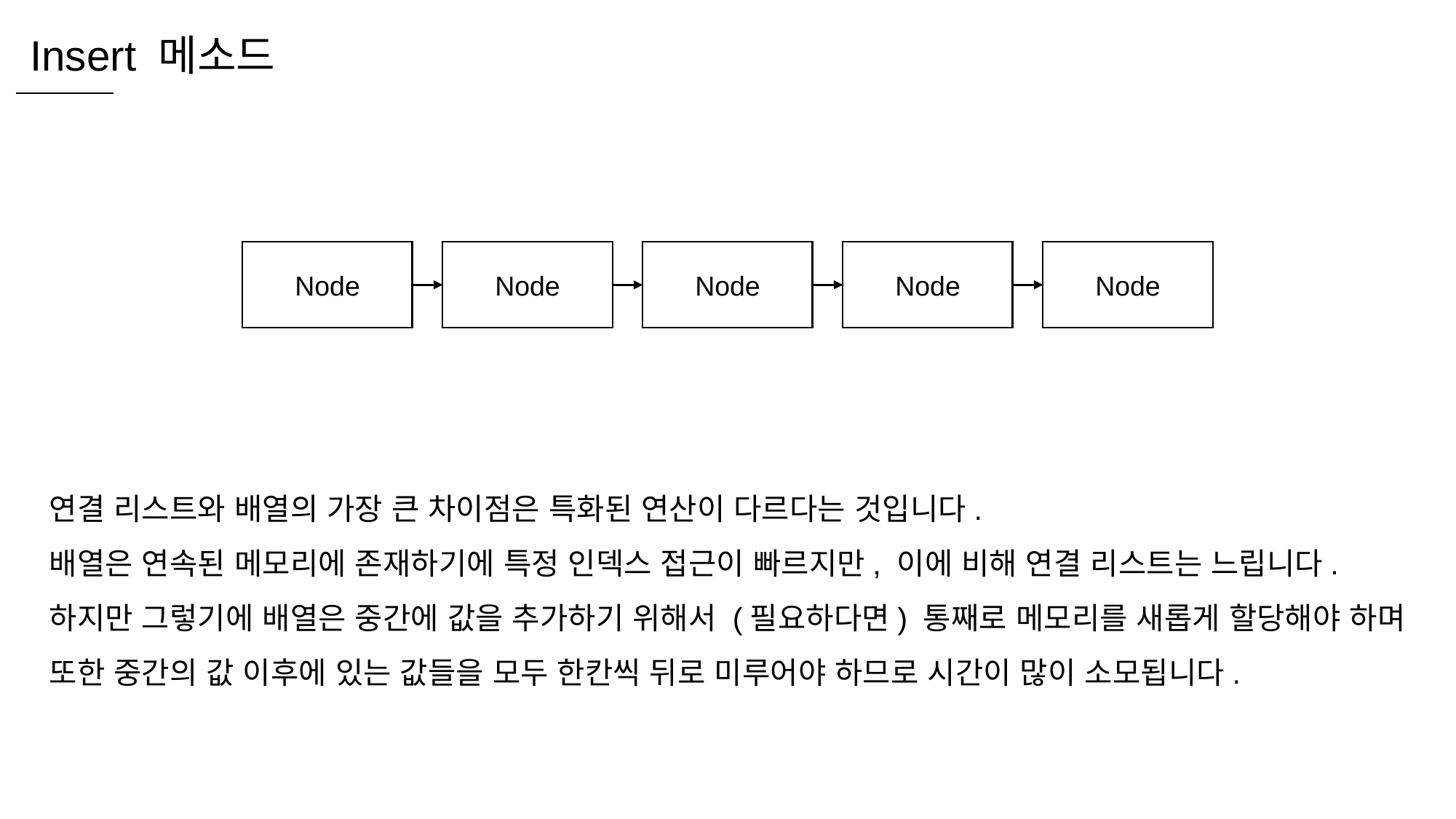

Insert 메소드
Node
Node
Node
Node
Node
연결 리스트와 배열의 가장 큰 차이점은 특화된 연산이 다르다는 것입니다.
배열은 연속된 메모리에 존재하기에 특정 인덱스 접근이 빠르지만, 이에 비해 연결 리스트는 느립니다.
하지만 그렇기에 배열은 중간에 값을 추가하기 위해서 (필요하다면) 통째로 메모리를 새롭게 할당해야 하며
또한 중간의 값 이후에 있는 값들을 모두 한칸씩 뒤로 미루어야 하므로 시간이 많이 소모됩니다.